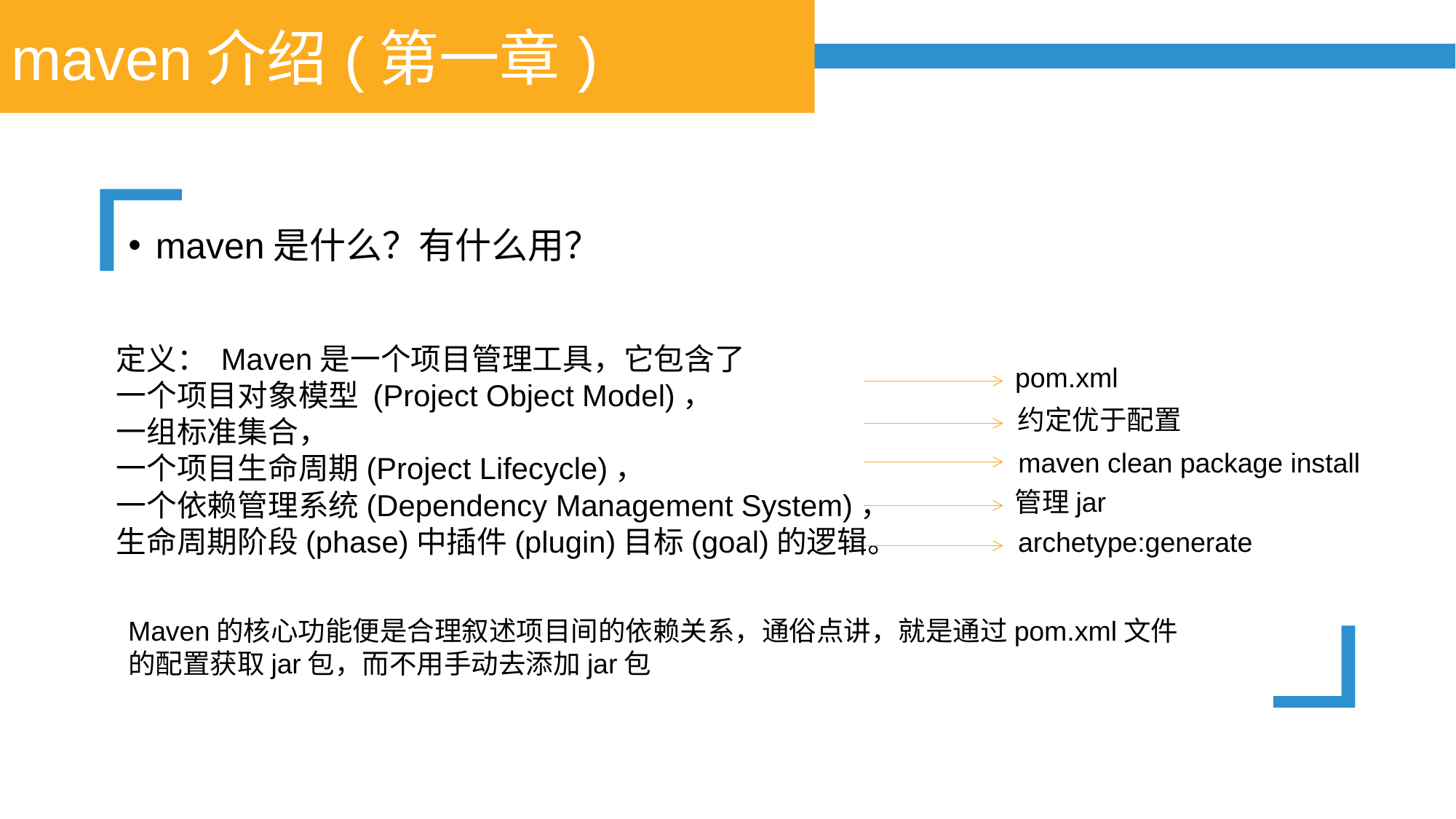

# maven介绍(第一章)

maven是什么？有什么用？
定义： Maven是一个项目管理工具，它包含了
一个项目对象模型 (Project Object Model)，
一组标准集合，
一个项目生命周期(Project Lifecycle)，
一个依赖管理系统(Dependency Management System)，
生命周期阶段(phase)中插件(plugin)目标(goal)的逻辑。
pom.xml
约定优于配置
maven clean package install
管理jar
archetype:generate
Maven的核心功能便是合理叙述项目间的依赖关系，通俗点讲，就是通过pom.xml文件的配置获取jar包，而不用手动去添加jar包